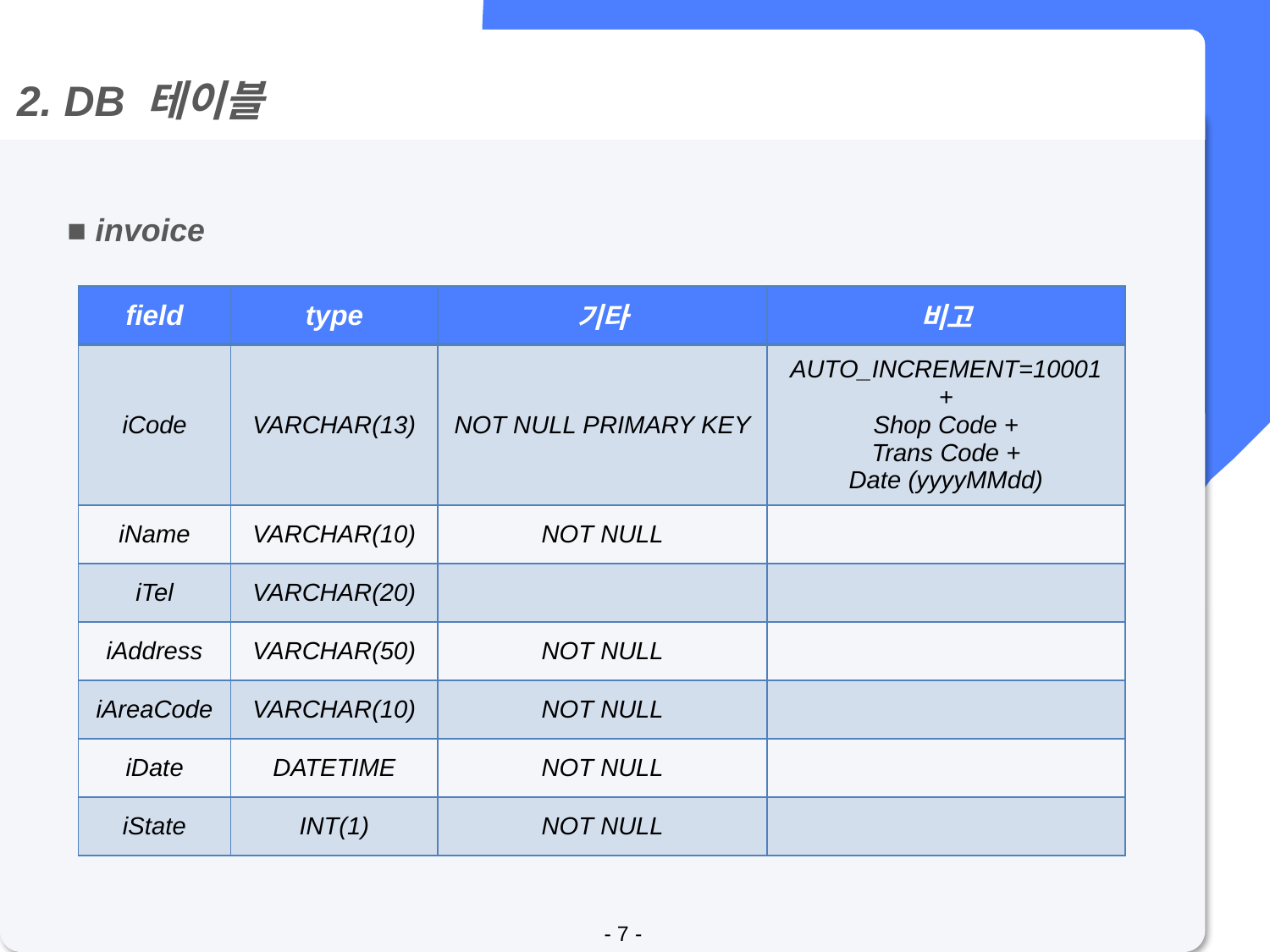

2. DB 테이블

■ invoice
| field | type | 기타 | 비고 |
| --- | --- | --- | --- |
| iCode | VARCHAR(13) | NOT NULL PRIMARY KEY | AUTO\_INCREMENT=10001 + Shop Code + Trans Code + Date (yyyyMMdd) |
| iName | VARCHAR(10) | NOT NULL |  |
| iTel | VARCHAR(20) |  |  |
| iAddress | VARCHAR(50) | NOT NULL |  |
| iAreaCode | VARCHAR(10) | NOT NULL |  |
| iDate | DATETIME | NOT NULL |  |
| iState | INT(1) | NOT NULL |  |
- 7 -